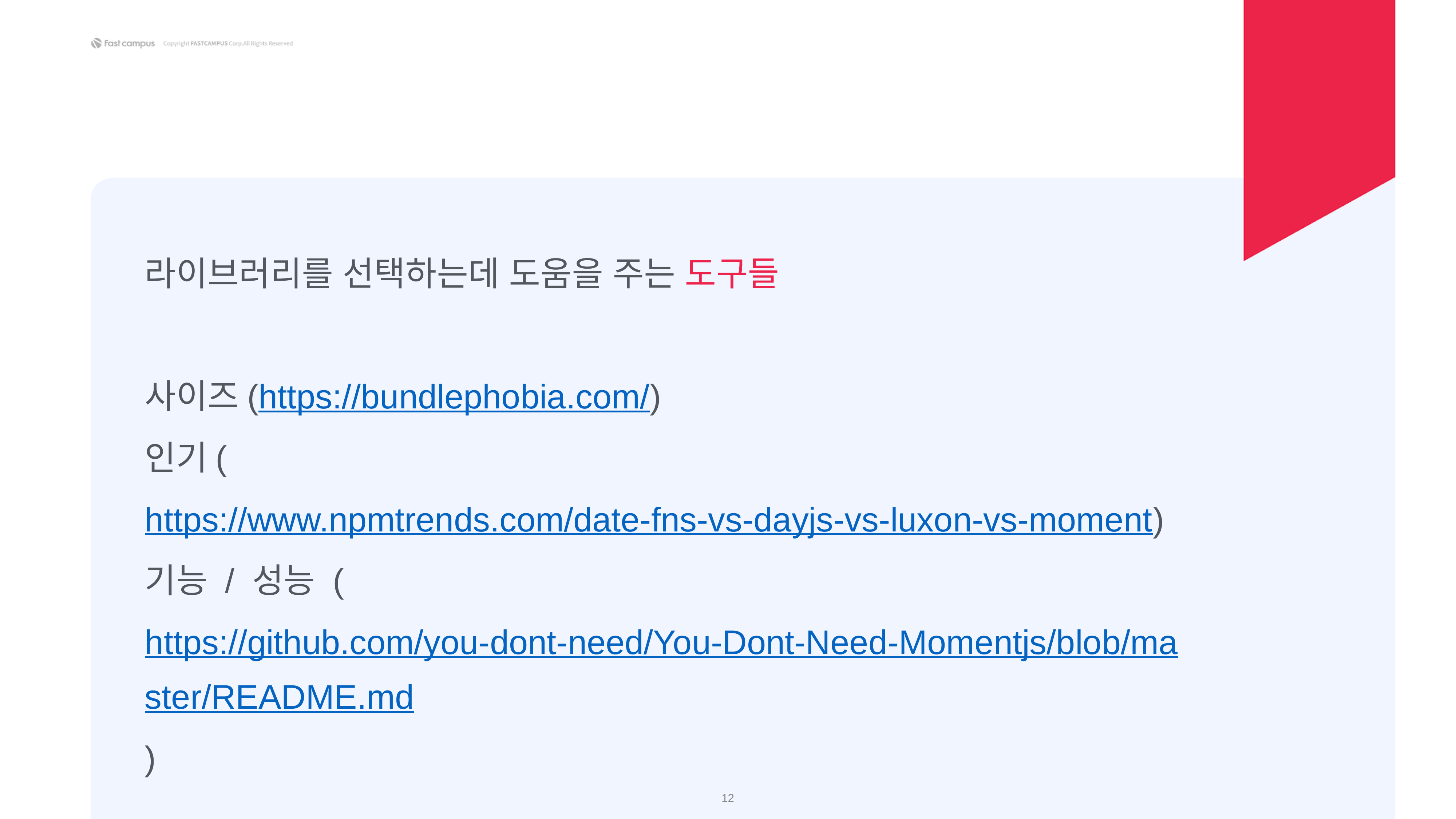

라이브러리를 선택하는데 도움을 주는 도구들

사이즈(https://bundlephobia.com/)
인기(https://www.npmtrends.com/date-fns-vs-dayjs-vs-luxon-vs-moment)
기능 / 성능 (https://github.com/you-dont-need/You-Dont-Need-Momentjs/blob/master/README.md)
12